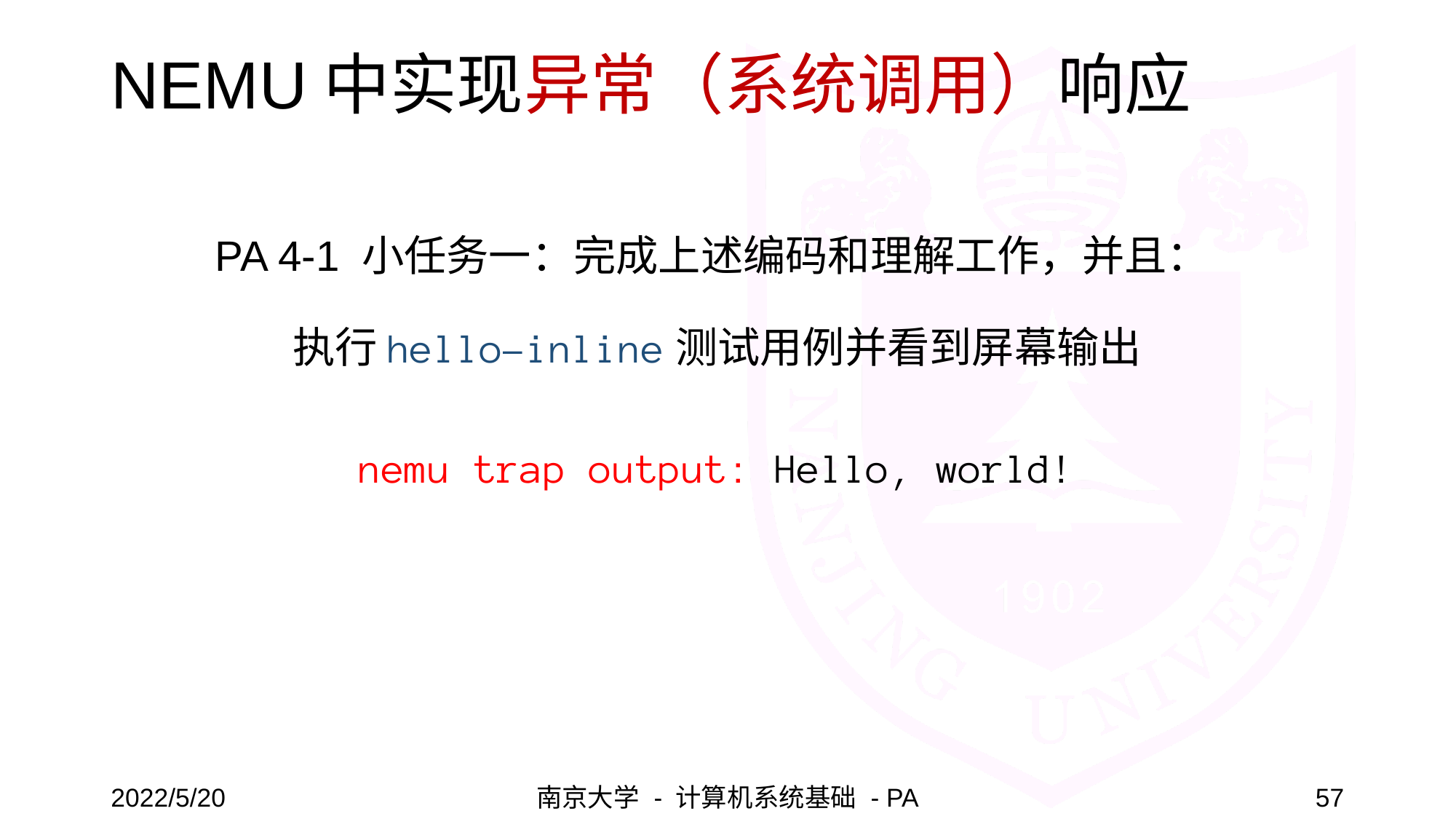

# NEMU中实现异常（系统调用）响应
PA 4-1 小任务一：完成上述编码和理解工作，并且：
执行hello-inline测试用例并看到屏幕输出

nemu trap output: Hello, world!
2022/5/20
南京大学 - 计算机系统基础 - PA
57